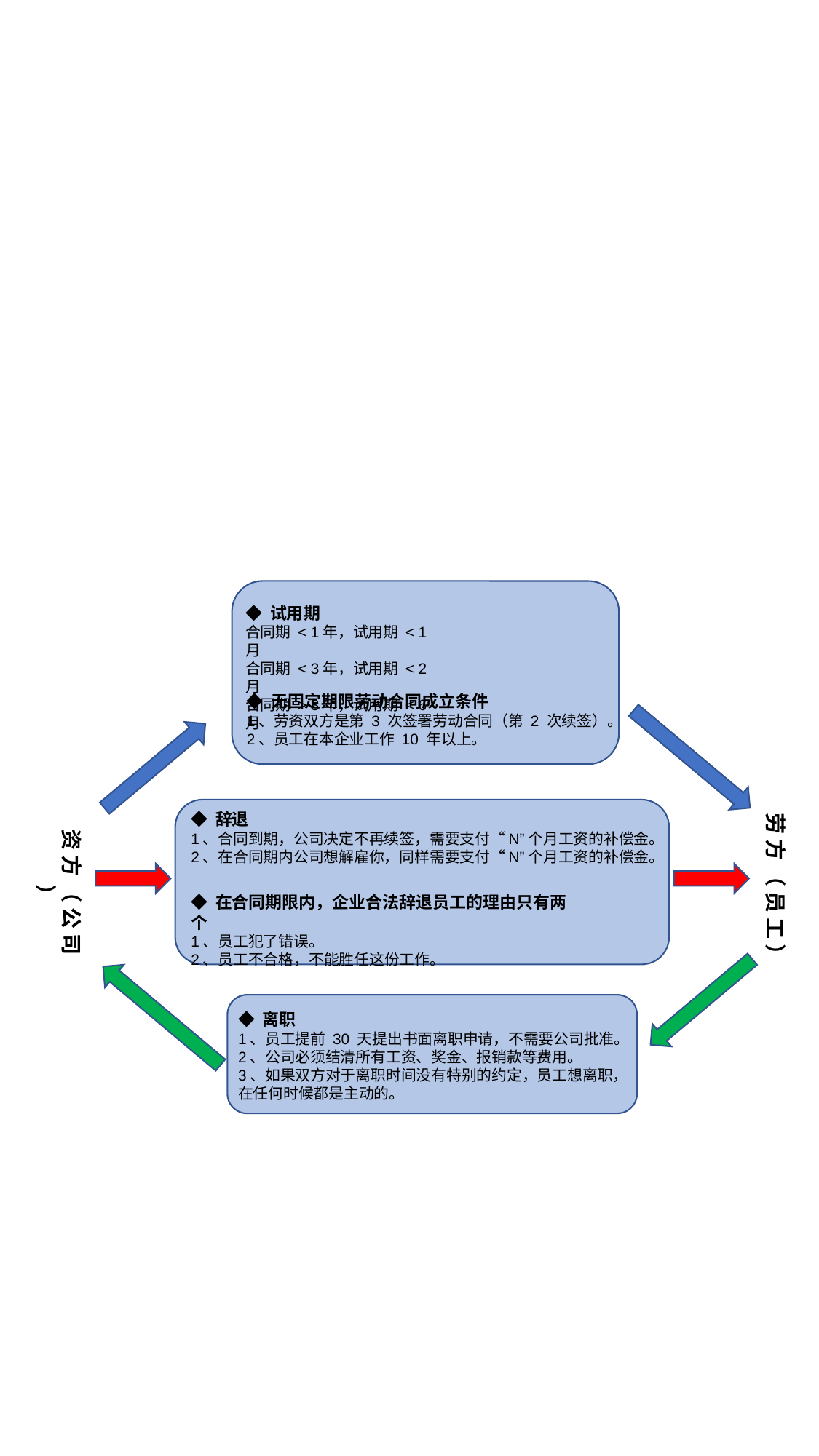

◆ 试用期
合同期 < 1年，试用期 < 1月
合同期 < 3年，试用期 < 2月
合同期 > 3年，试用期 < 6月
◆ 无固定期限劳动合同成立条件
1、劳资双方是第 3 次签署劳动合同（第 2 次续签）。
2、员工在本企业工作 10 年以上。

劳 方 （ 员 工 ）

◆ 辞退
1、合同到期，公司决定不再续签，需要支付“N”个月工资的补偿金。
2、在合同期内公司想解雇你，同样需要支付“N”个月工资的补偿金。
资 方 （ 公 司 ）

◆ 在合同期限内，企业合法辞退员工的理由只有两个
1、员工犯了错误。
2、员工不合格，不能胜任这份工作。

◆ 离职
1、员工提前 30 天提出书面离职申请，不需要公司批准。
2、公司必须结清所有工资、奖金、报销款等费用。
3、如果双方对于离职时间没有特别的约定，员工想离职，在任何时候都是主动的。